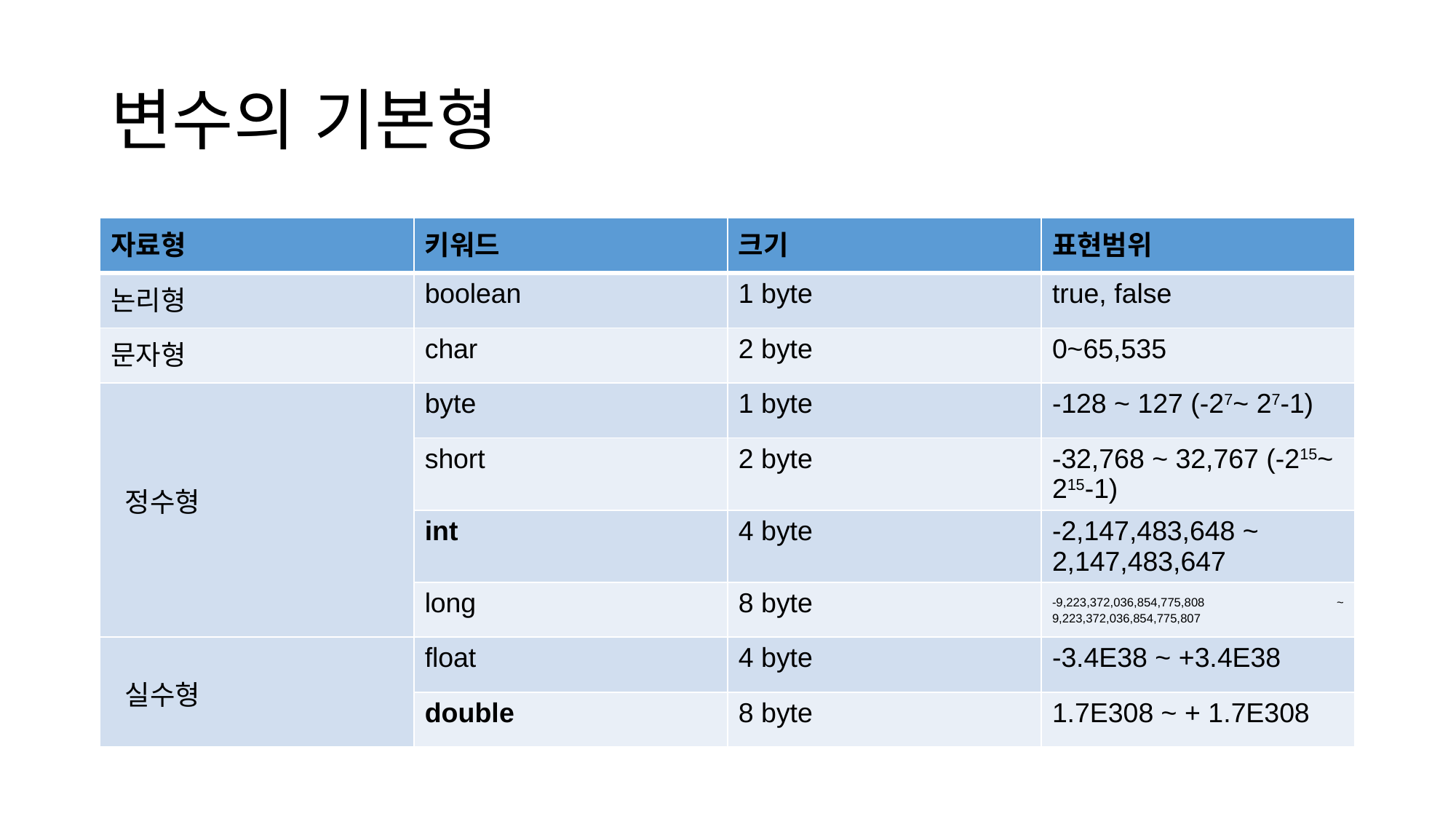

# 변수의 기본형
| 자료형 | 키워드 | 크기 | 표현범위 |
| --- | --- | --- | --- |
| 논리형 | boolean | 1 byte | true, false |
| 문자형 | char | 2 byte | 0~65,535 |
| 정수형 | byte | 1 byte | -128 ~ 127 (-27~ 27-1) |
|  | short | 2 byte | -32,768 ~ 32,767 (-215~ 215-1) |
|  | int | 4 byte | -2,147,483,648 ~ 2,147,483,647 |
|  | long | 8 byte | -9,223,372,036,854,775,808 ~ 9,223,372,036,854,775,807 |
| 실수형 | float | 4 byte | -3.4E38 ~ +3.4E38 |
|  | double | 8 byte | 1.7E308 ~ + 1.7E308 |